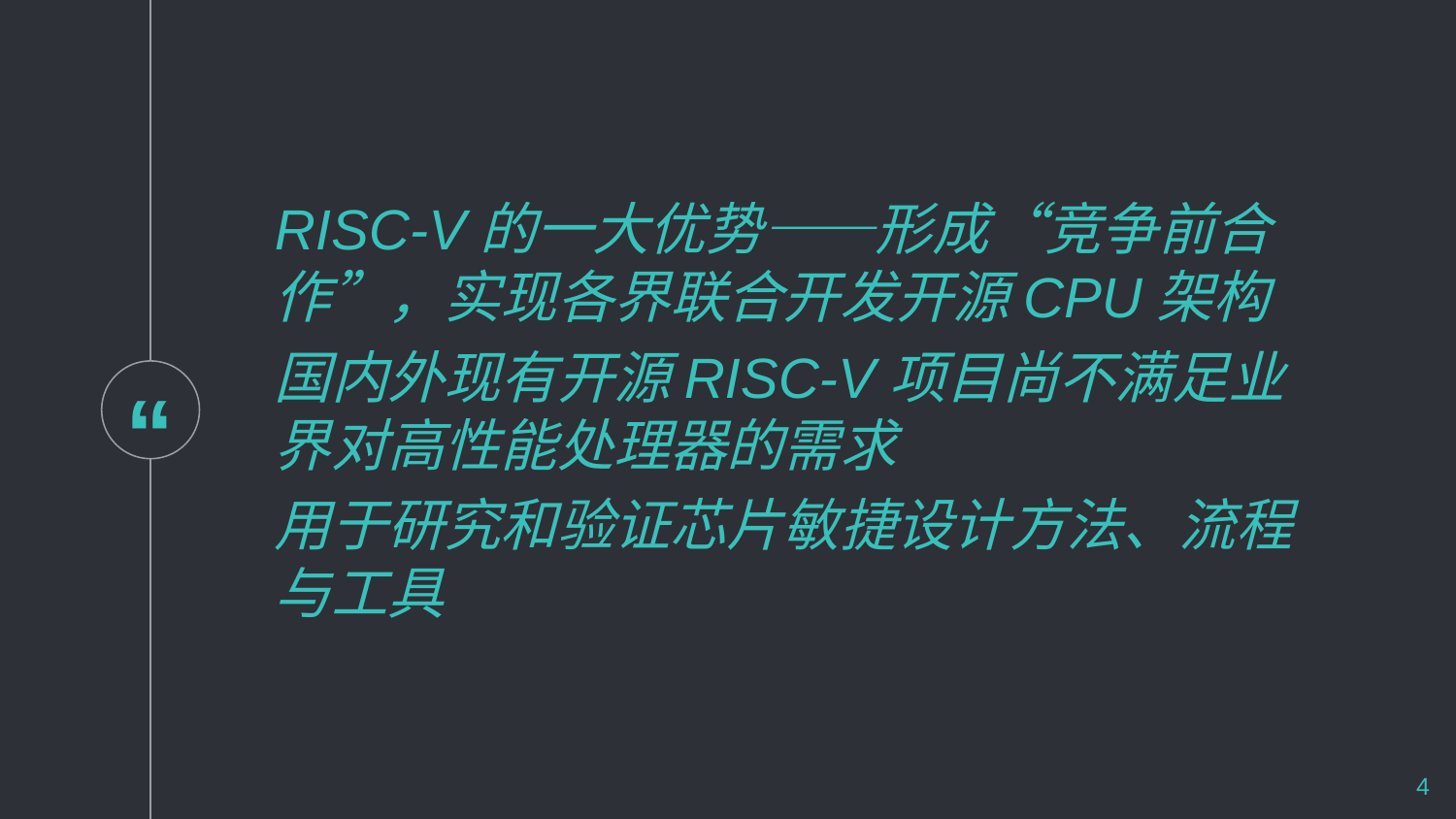

RISC-V的一大优势——形成“竞争前合作”，实现各界联合开发开源CPU架构
国内外现有开源RISC-V项目尚不满足业界对高性能处理器的需求
用于研究和验证芯片敏捷设计方法、流程与工具
4